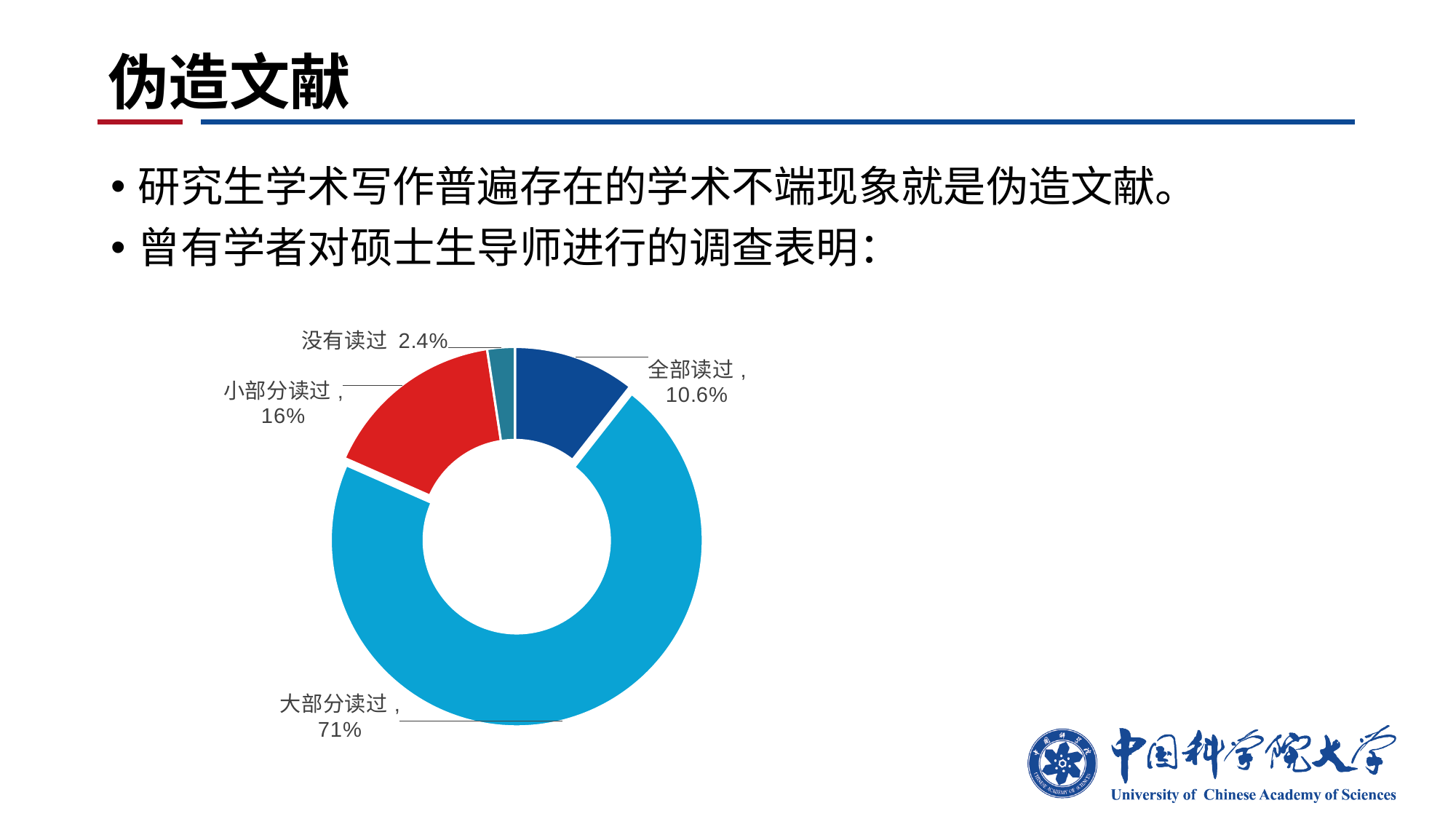

# 伪造文献
研究生学术写作普遍存在的学术不端现象就是伪造文献。
曾有学者对硕士生导师进行的调查表明：

### Chart

| Category | 销售额 |
|---|---|
| 全部读过 | 10.6 |
| 大部分读过 | 71.0 |
| 小部分读过 | 16.0 |
| 没有读过 | 2.4 |